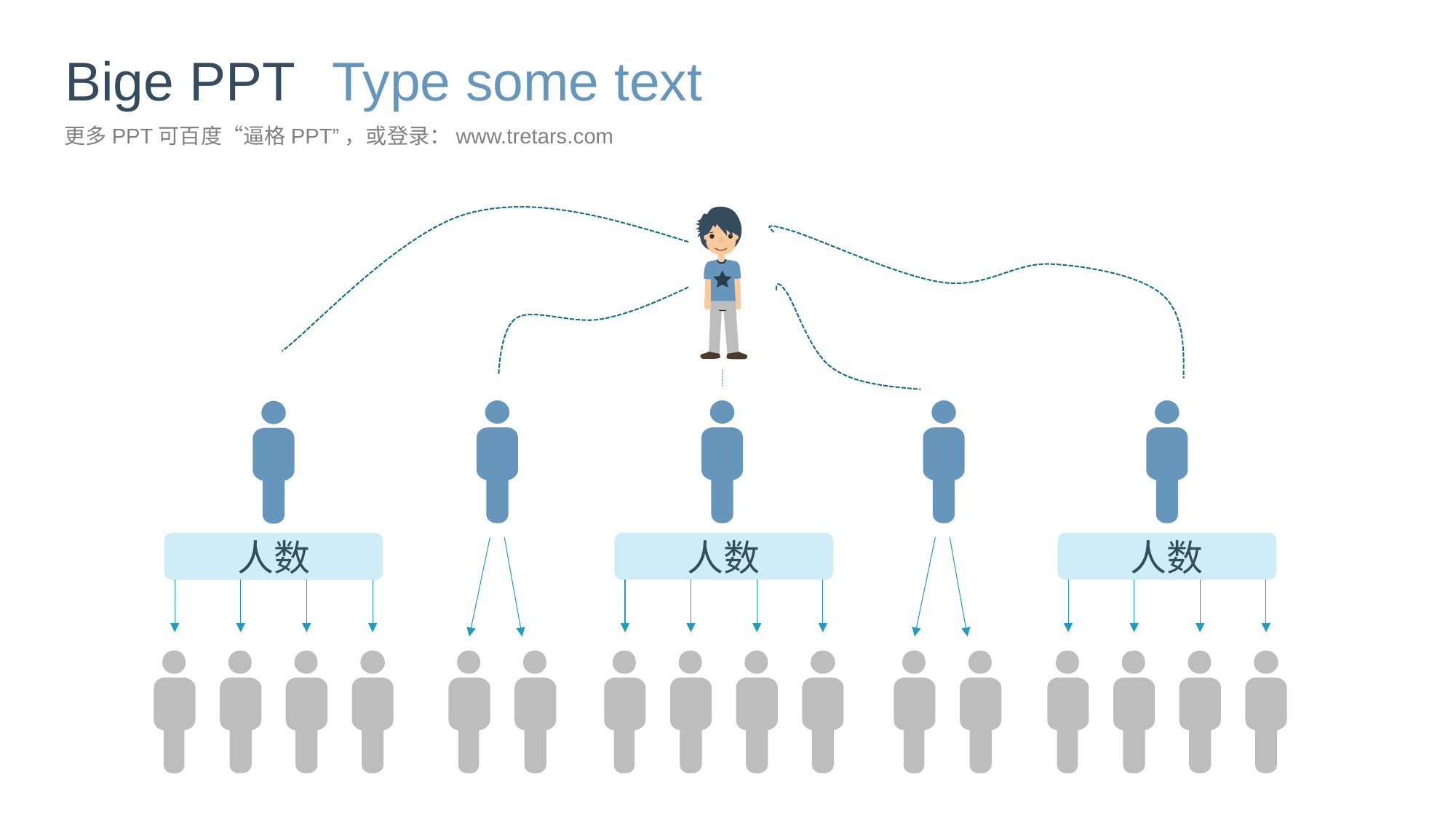

Bige PPT
Type some text
更多PPT可百度“逼格PPT”，或登录：www.tretars.com

人数
人数
人数